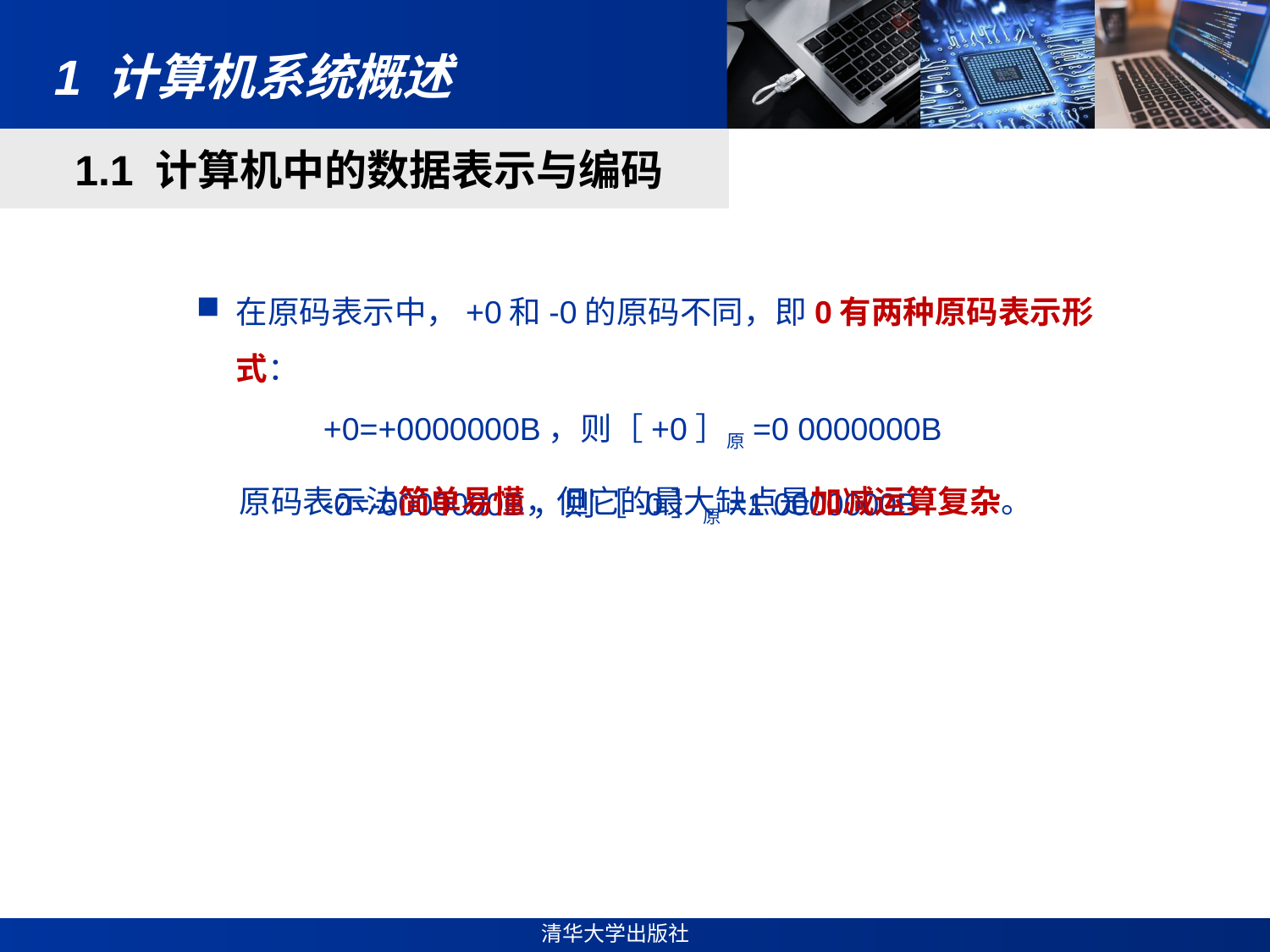

# 1 计算机系统概述
1.1 计算机中的数据表示与编码
在原码表示中，+0和-0的原码不同，即0有两种原码表示形式：
	+0=+0000000B，则［+0］原=0 0000000B
	-0=-0000000B，则［-0］原=1 0000000B
原码表示法简单易懂，但它的最大缺点是加减运算复杂。